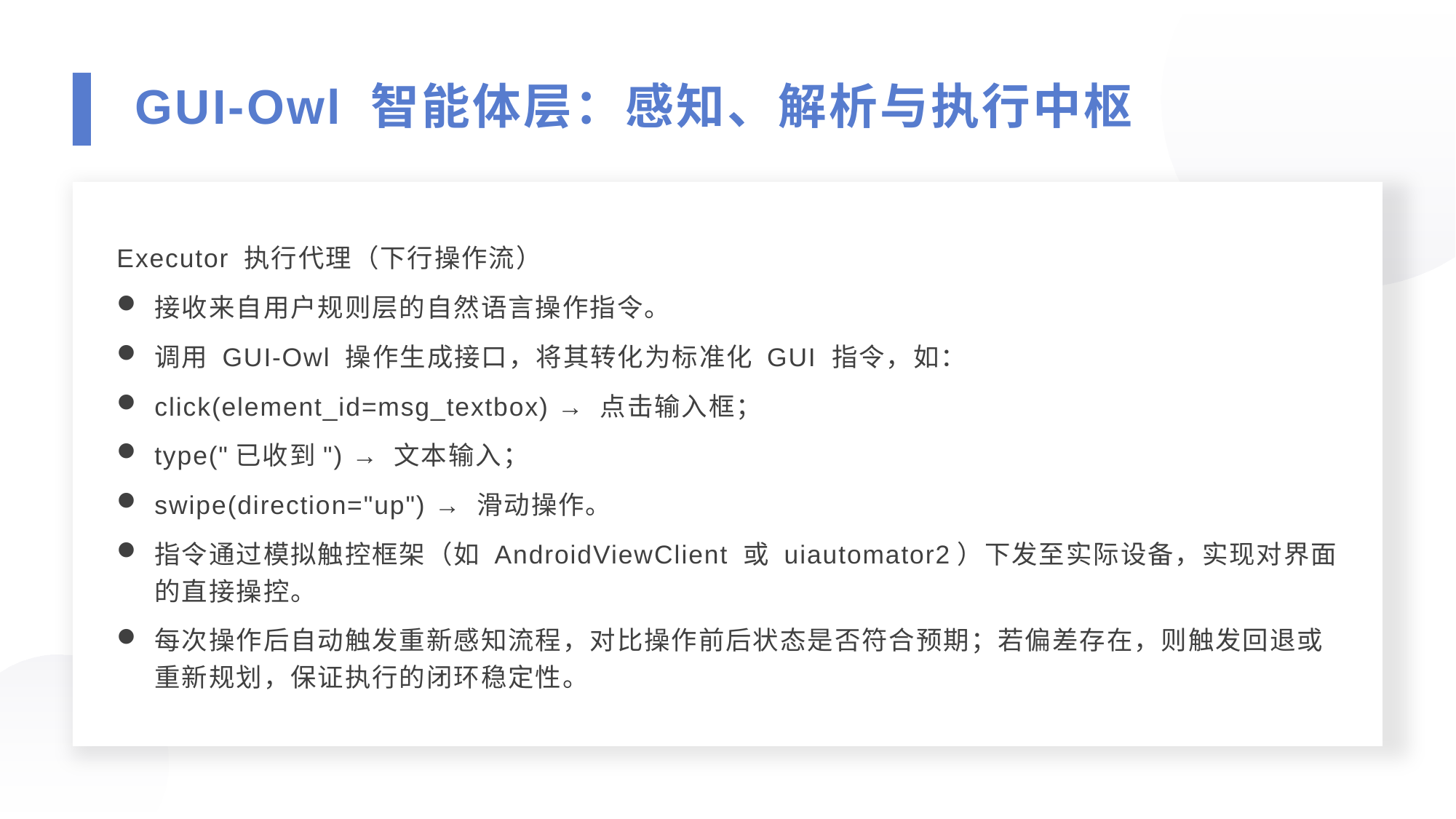

GUI-Owl 智能体层：感知、解析与执行中枢

Executor 执行代理（下行操作流）
接收来自用户规则层的自然语言操作指令。
调用 GUI-Owl 操作生成接口，将其转化为标准化 GUI 指令，如：
click(element_id=msg_textbox) → 点击输入框；
type("已收到") → 文本输入；
swipe(direction="up") → 滑动操作。
指令通过模拟触控框架（如 AndroidViewClient 或 uiautomator2）下发至实际设备，实现对界面的直接操控。
每次操作后自动触发重新感知流程，对比操作前后状态是否符合预期；若偏差存在，则触发回退或重新规划，保证执行的闭环稳定性。